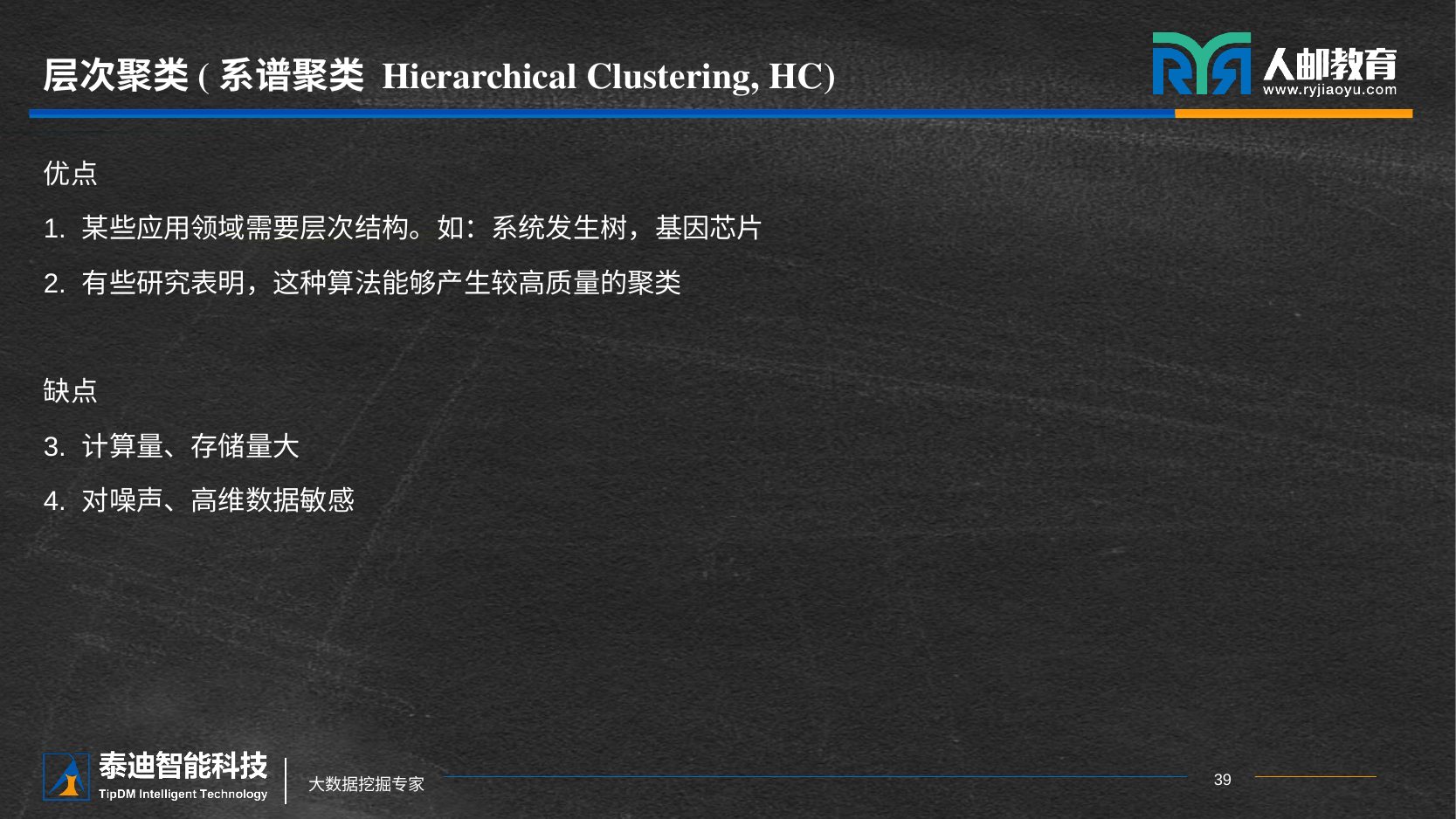

# 层次聚类(系谱聚类 Hierarchical Clustering, HC)
优点
某些应用领域需要层次结构。如：系统发生树，基因芯片
有些研究表明，这种算法能够产生较高质量的聚类

缺点
计算量、存储量大
对噪声、高维数据敏感